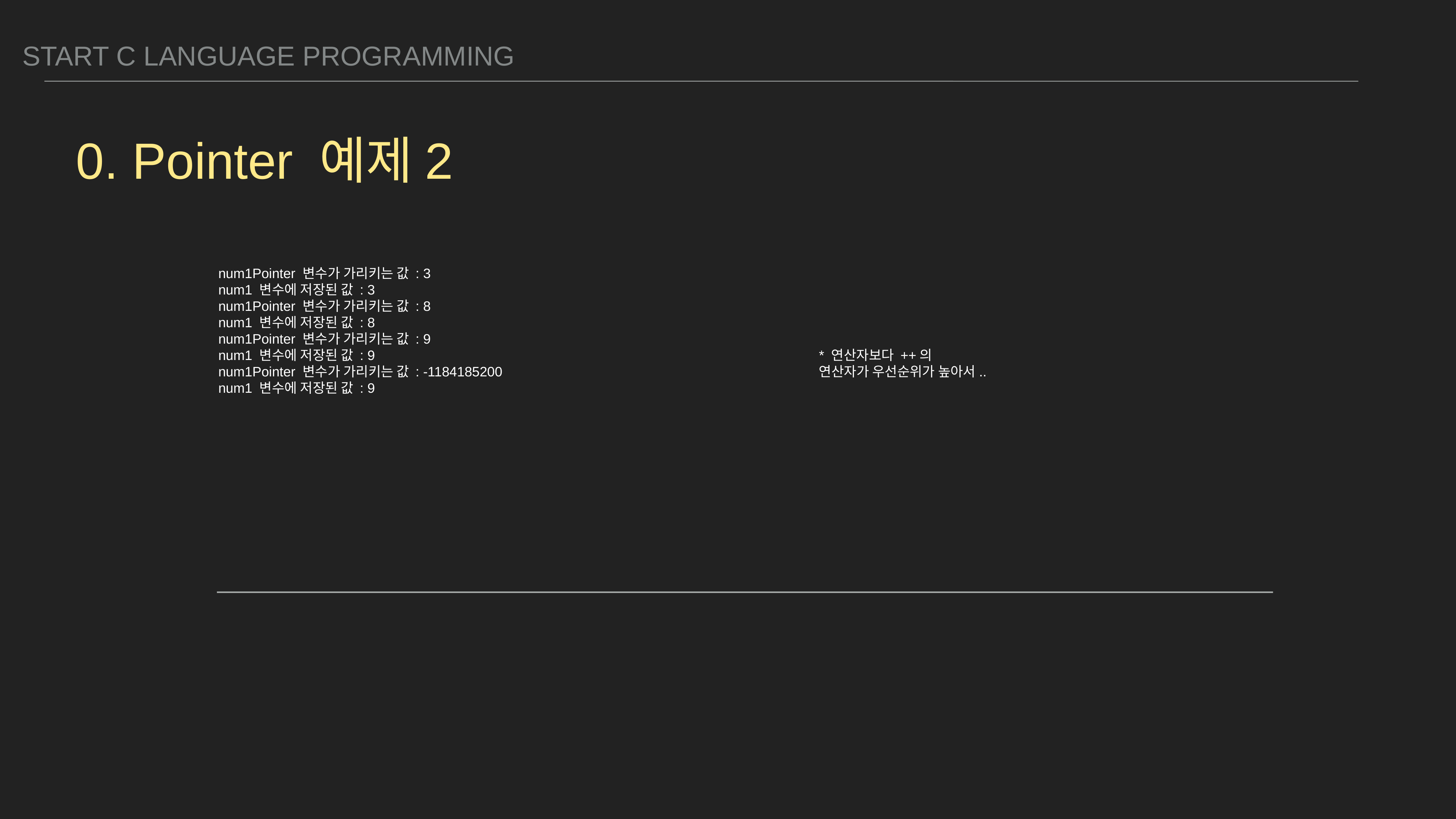

START C LANGUAGE PROGRAMMING
0. Pointer 예제2
num1Pointer 변수가 가리키는 값 : 3
num1 변수에 저장된 값 : 3
num1Pointer 변수가 가리키는 값 : 8
num1 변수에 저장된 값 : 8
num1Pointer 변수가 가리키는 값 : 9
num1 변수에 저장된 값 : 9
num1Pointer 변수가 가리키는 값 : -1184185200
num1 변수에 저장된 값 : 9
* 연산자보다 ++의
연산자가 우선순위가 높아서..